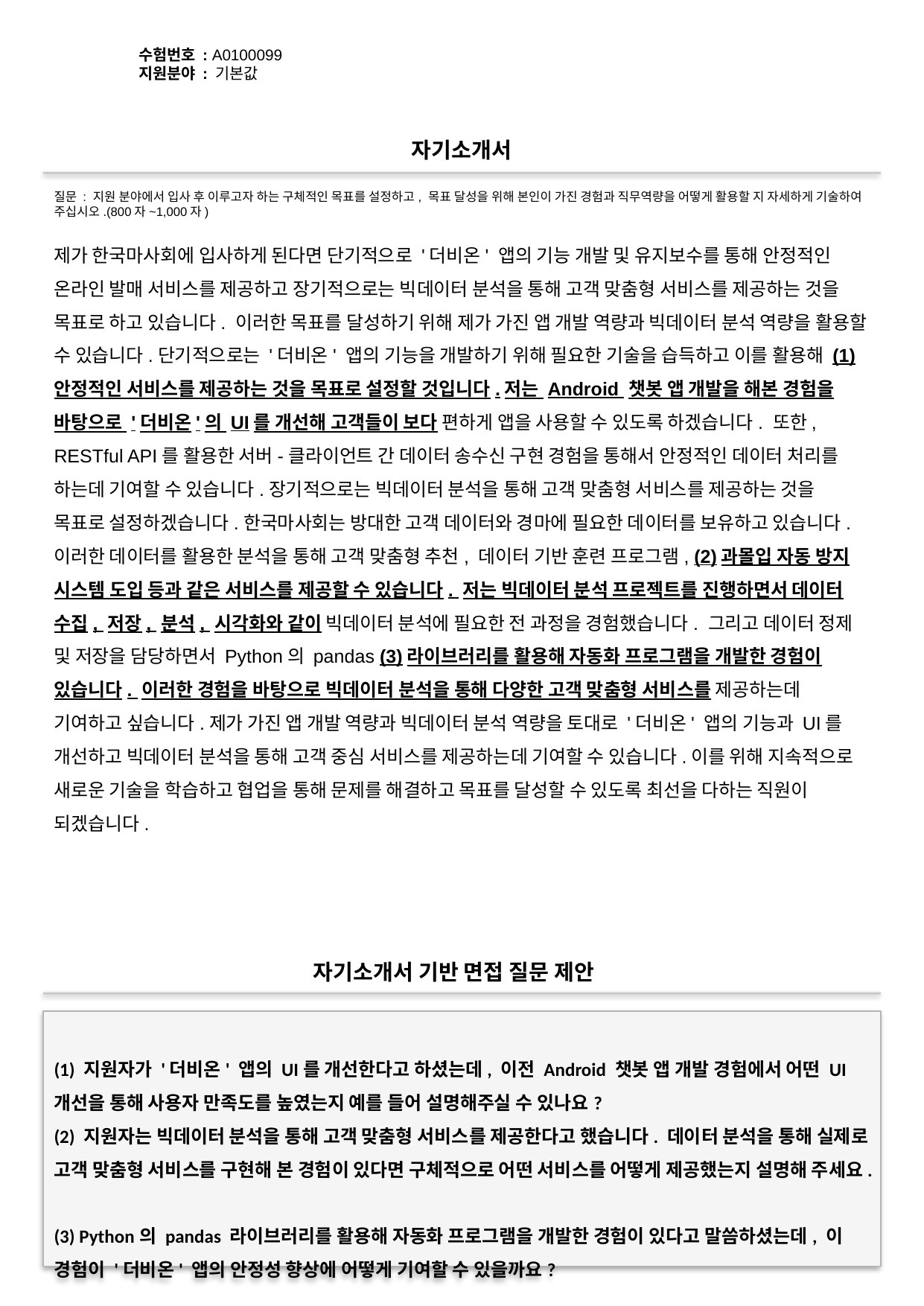

수험번호 : A0100099
지원분야 : 기본값
#

자기소개서

질문 : 지원 분야에서 입사 후 이루고자 하는 구체적인 목표를 설정하고, 목표 달성을 위해 본인이 가진 경험과 직무역량을 어떻게 활용할 지 자세하게 기술하여 주십시오.(800자~1,000자)

제가 한국마사회에 입사하게 된다면 단기적으로 '더비온' 앱의 기능 개발 및 유지보수를 통해 안정적인 온라인 발매 서비스를 제공하고 장기적으로는 빅데이터 분석을 통해 고객 맞춤형 서비스를 제공하는 것을 목표로 하고 있습니다. 이러한 목표를 달성하기 위해 제가 가진 앱 개발 역량과 빅데이터 분석 역량을 활용할 수 있습니다.단기적으로는 '더비온' 앱의 기능을 개발하기 위해 필요한 기술을 습득하고 이를 활용해 (1)안정적인 서비스를 제공하는 것을 목표로 설정할 것입니다.저는 Android 챗봇 앱 개발을 해본 경험을 바탕으로 '더비온'의 UI를 개선해 고객들이 보다 편하게 앱을 사용할 수 있도록 하겠습니다. 또한, RESTful API를 활용한 서버-클라이언트 간 데이터 송수신 구현 경험을 통해서 안정적인 데이터 처리를 하는데 기여할 수 있습니다.장기적으로는 빅데이터 분석을 통해 고객 맞춤형 서비스를 제공하는 것을 목표로 설정하겠습니다.한국마사회는 방대한 고객 데이터와 경마에 필요한 데이터를 보유하고 있습니다. 이러한 데이터를 활용한 분석을 통해 고객 맞춤형 추천, 데이터 기반 훈련 프로그램, (2)과몰입 자동 방지 시스템 도입 등과 같은 서비스를 제공할 수 있습니다. 저는 빅데이터 분석 프로젝트를 진행하면서 데이터 수집, 저장, 분석, 시각화와 같이 빅데이터 분석에 필요한 전 과정을 경험했습니다. 그리고 데이터 정제 및 저장을 담당하면서 Python의 pandas (3)라이브러리를 활용해 자동화 프로그램을 개발한 경험이 있습니다. 이러한 경험을 바탕으로 빅데이터 분석을 통해 다양한 고객 맞춤형 서비스를 제공하는데 기여하고 싶습니다.제가 가진 앱 개발 역량과 빅데이터 분석 역량을 토대로 '더비온' 앱의 기능과 UI를 개선하고 빅데이터 분석을 통해 고객 중심 서비스를 제공하는데 기여할 수 있습니다.이를 위해 지속적으로 새로운 기술을 학습하고 협업을 통해 문제를 해결하고 목표를 달성할 수 있도록 최선을 다하는 직원이 되겠습니다.

자기소개서 기반 면접 질문 제안

(1) 지원자가 '더비온' 앱의 UI를 개선한다고 하셨는데, 이전 Android 챗봇 앱 개발 경험에서 어떤 UI 개선을 통해 사용자 만족도를 높였는지 예를 들어 설명해주실 수 있나요?
(2) 지원자는 빅데이터 분석을 통해 고객 맞춤형 서비스를 제공한다고 했습니다. 데이터 분석을 통해 실제로 고객 맞춤형 서비스를 구현해 본 경험이 있다면 구체적으로 어떤 서비스를 어떻게 제공했는지 설명해 주세요.
(3) Python의 pandas 라이브러리를 활용해 자동화 프로그램을 개발한 경험이 있다고 말씀하셨는데, 이 경험이 '더비온' 앱의 안정성 향상에 어떻게 기여할 수 있을까요?